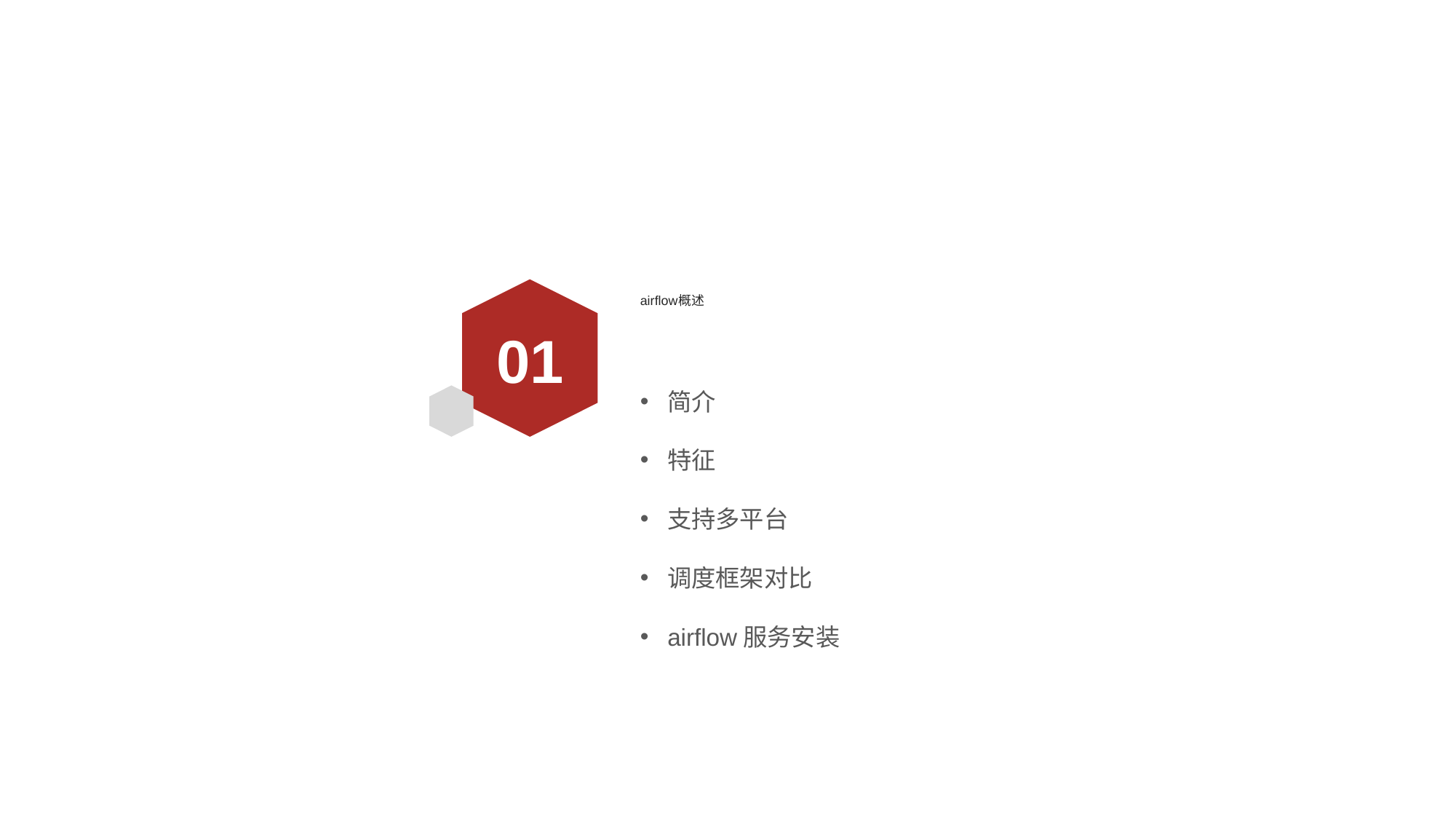

# airflow概述
01
简介
特征
支持多平台
调度框架对比
airflow服务安装